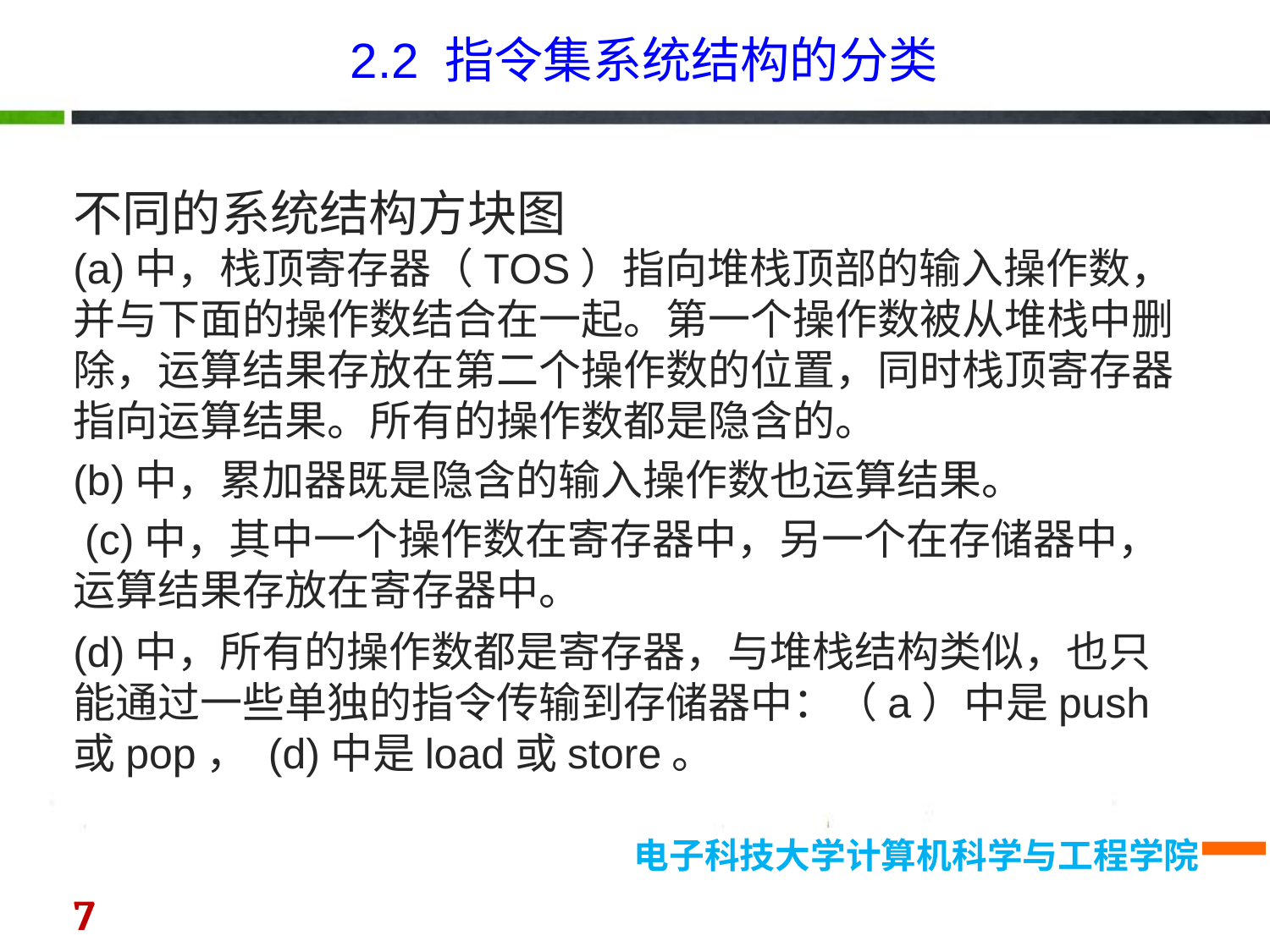

2.2 指令集系统结构的分类
不同的系统结构方块图
(a)中，栈顶寄存器（TOS）指向堆栈顶部的输入操作数，并与下面的操作数结合在一起。第一个操作数被从堆栈中删除，运算结果存放在第二个操作数的位置，同时栈顶寄存器指向运算结果。所有的操作数都是隐含的。
(b)中，累加器既是隐含的输入操作数也运算结果。
 (c)中，其中一个操作数在寄存器中，另一个在存储器中，运算结果存放在寄存器中。
(d)中，所有的操作数都是寄存器，与堆栈结构类似，也只能通过一些单独的指令传输到存储器中：（a）中是push或pop， (d)中是load或store。